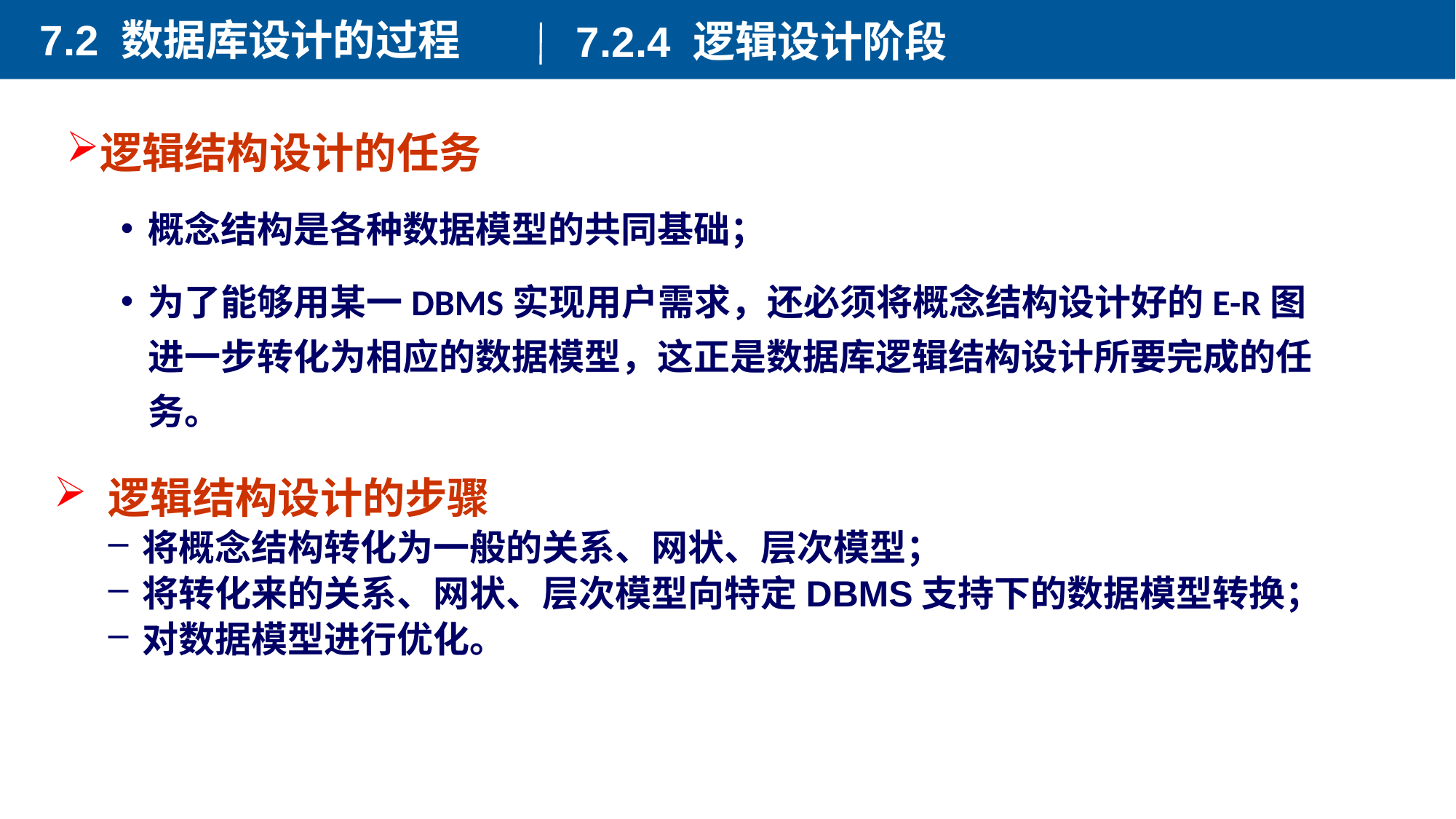

7.2 数据库设计的过程
7.2.4 逻辑设计阶段
逻辑结构设计的任务
概念结构是各种数据模型的共同基础；
为了能够用某一DBMS实现用户需求，还必须将概念结构设计好的E-R图进一步转化为相应的数据模型，这正是数据库逻辑结构设计所要完成的任务。
逻辑结构设计的步骤
将概念结构转化为一般的关系、网状、层次模型；
将转化来的关系、网状、层次模型向特定DBMS支持下的数据模型转换；
对数据模型进行优化。